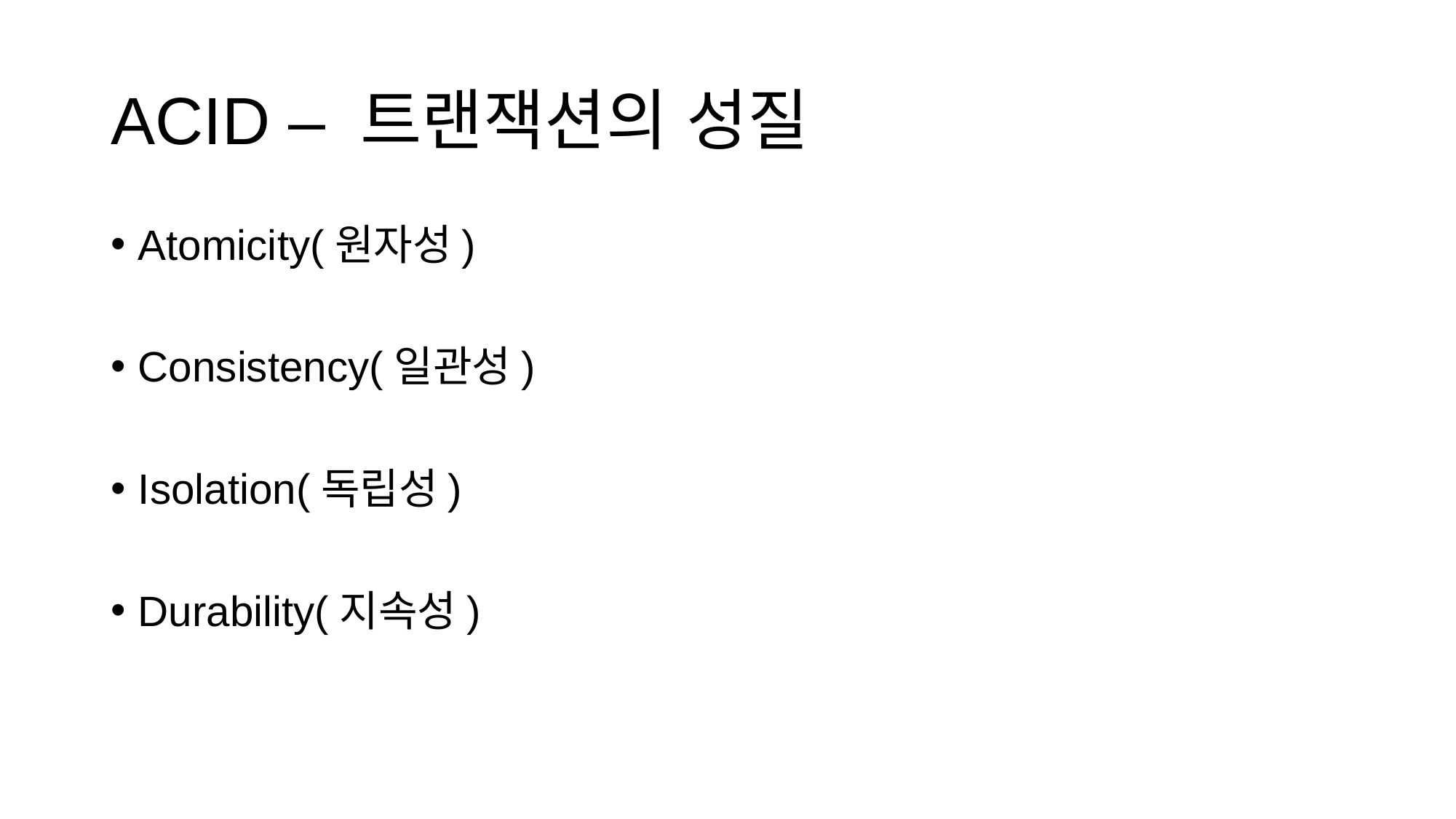

# ACID – 트랜잭션의 성질
Atomicity(원자성)

Consistency(일관성)

Isolation(독립성)

Durability(지속성)